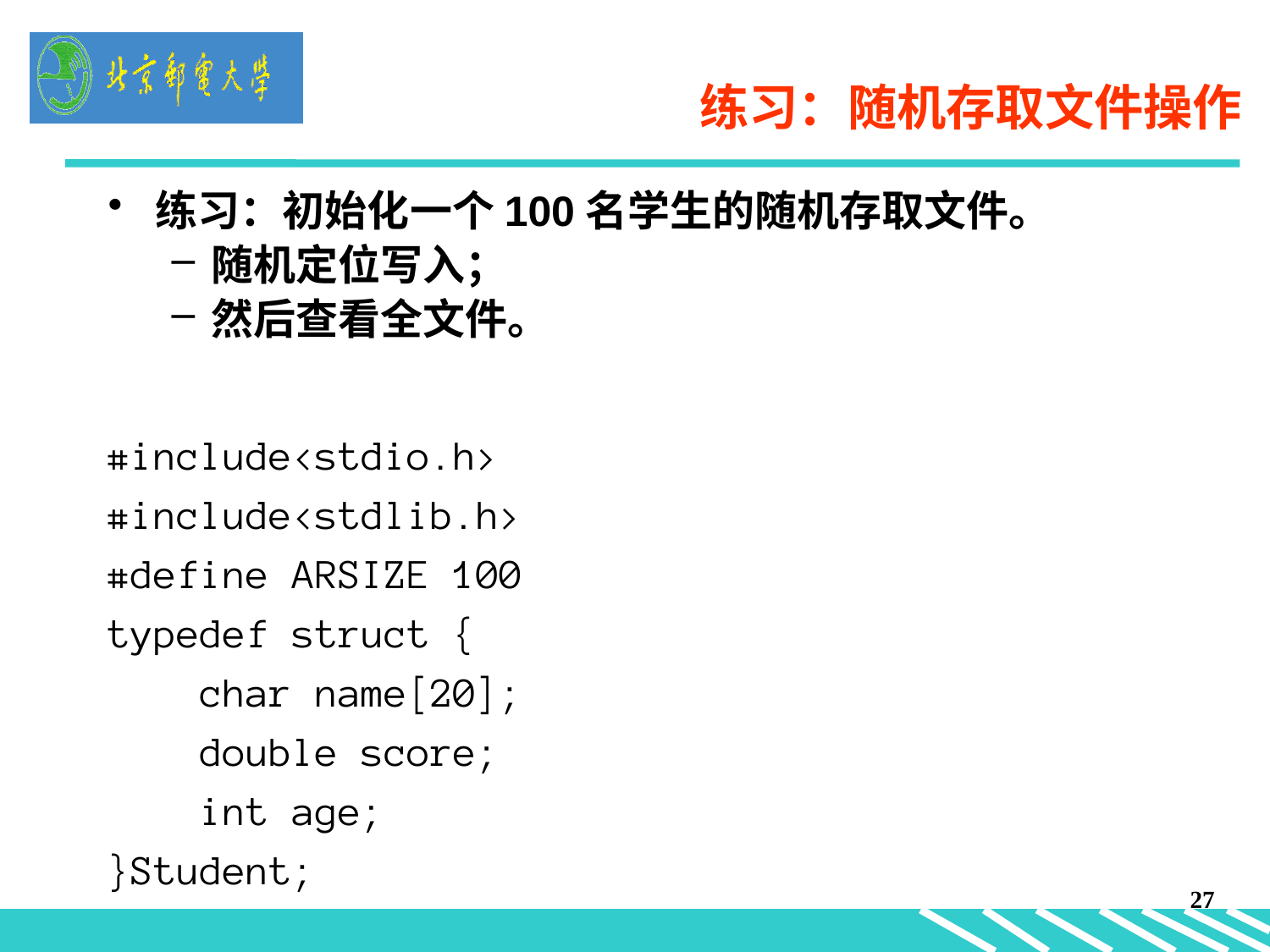

# 练习：随机存取文件操作
练习：初始化一个100名学生的随机存取文件。
随机定位写入；
然后查看全文件。

#include<stdio.h>
#include<stdlib.h>
#define ARSIZE 100
typedef struct {
    char name[20];
    double score;
    int age;
}Student;
27